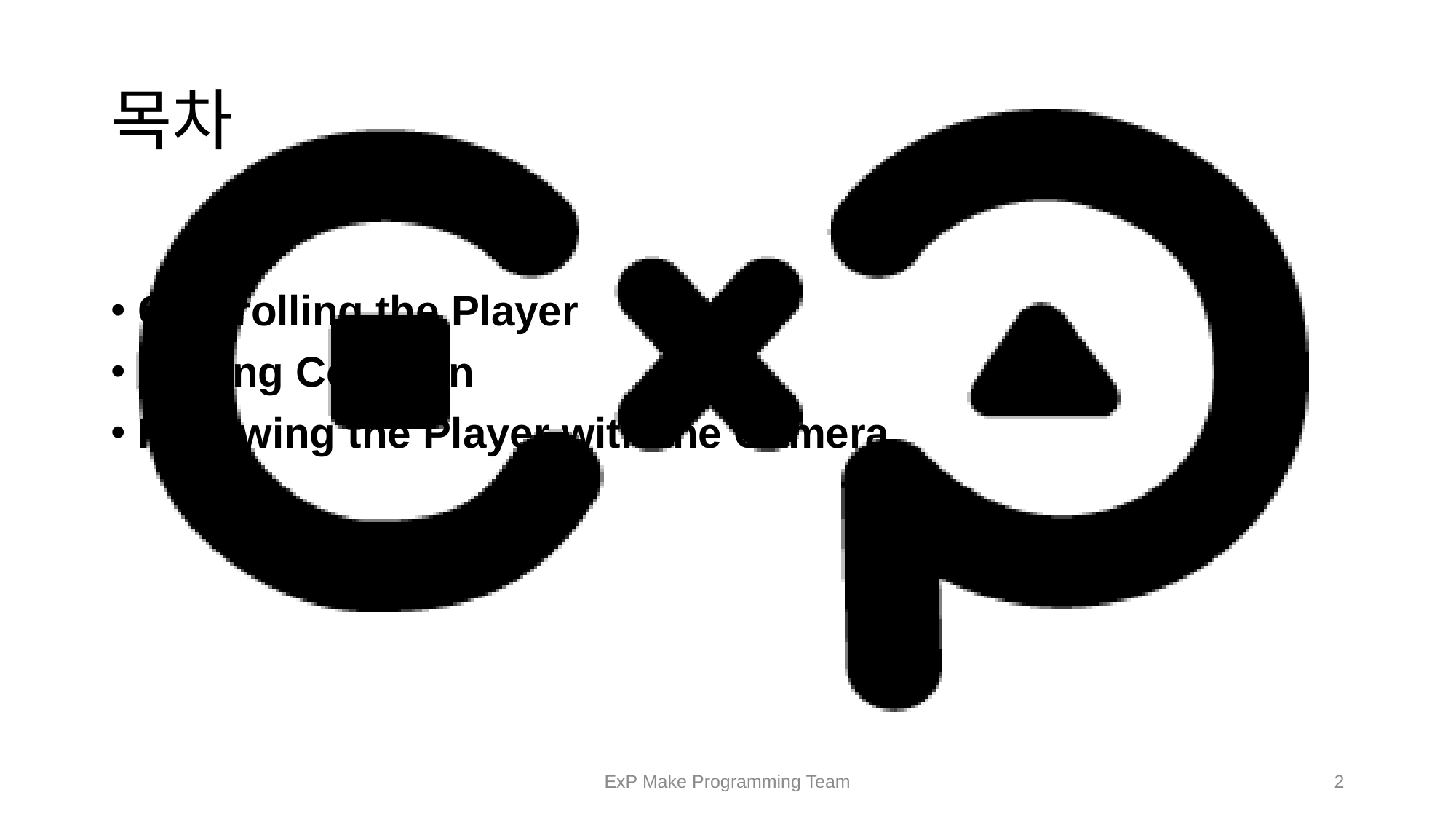

# 목차

Controlling the Player
Adding Collision
Following the Player with the Camera

ExP Make Programming Team
2